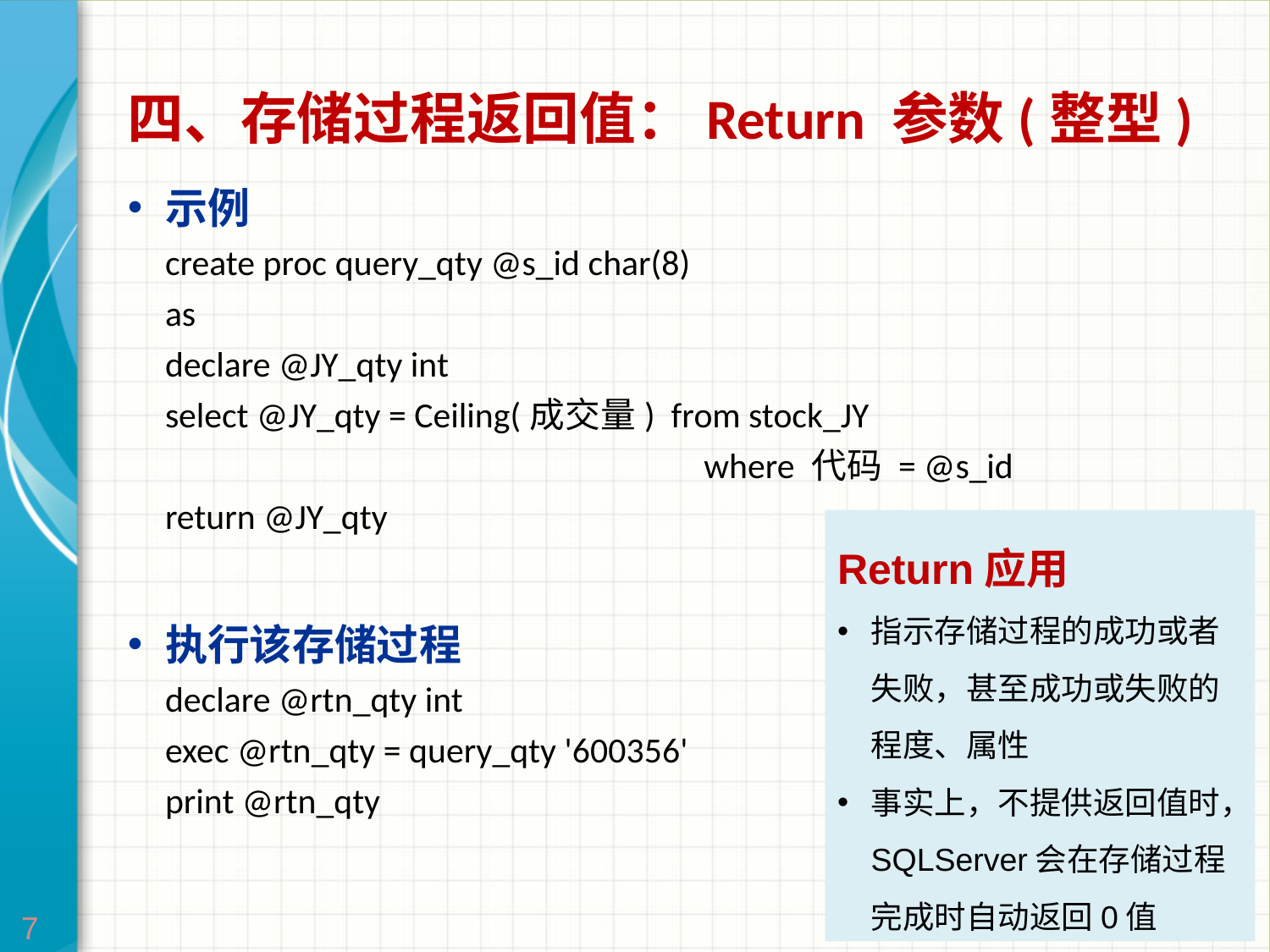

四、存储过程返回值：Return 参数(整型)
示例
create proc query_qty @s_id char(8)
as
declare @JY_qty int
select @JY_qty = Ceiling(成交量)  from stock_JY
                                                                   where 代码 = @s_id
return @JY_qty

执行该存储过程
declare @rtn_qty int
exec @rtn_qty = query_qty '600356'
print @rtn_qty
Return应用
指示存储过程的成功或者失败，甚至成功或失败的程度、属性
事实上，不提供返回值时，SQLServer会在存储过程完成时自动返回0值
7